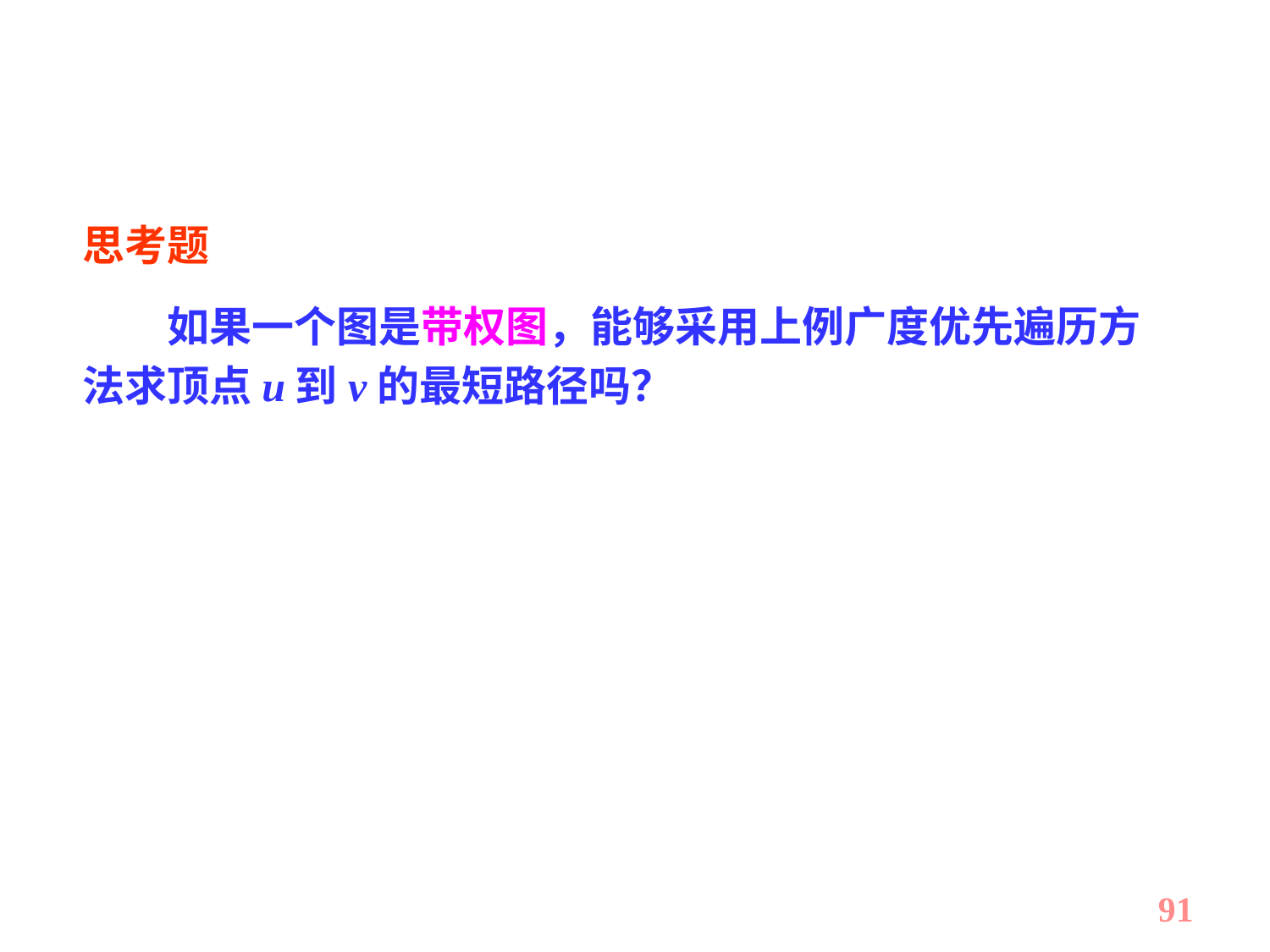

思考题
　　如果一个图是带权图，能够采用上例广度优先遍历方法求顶点u到v的最短路径吗？
91